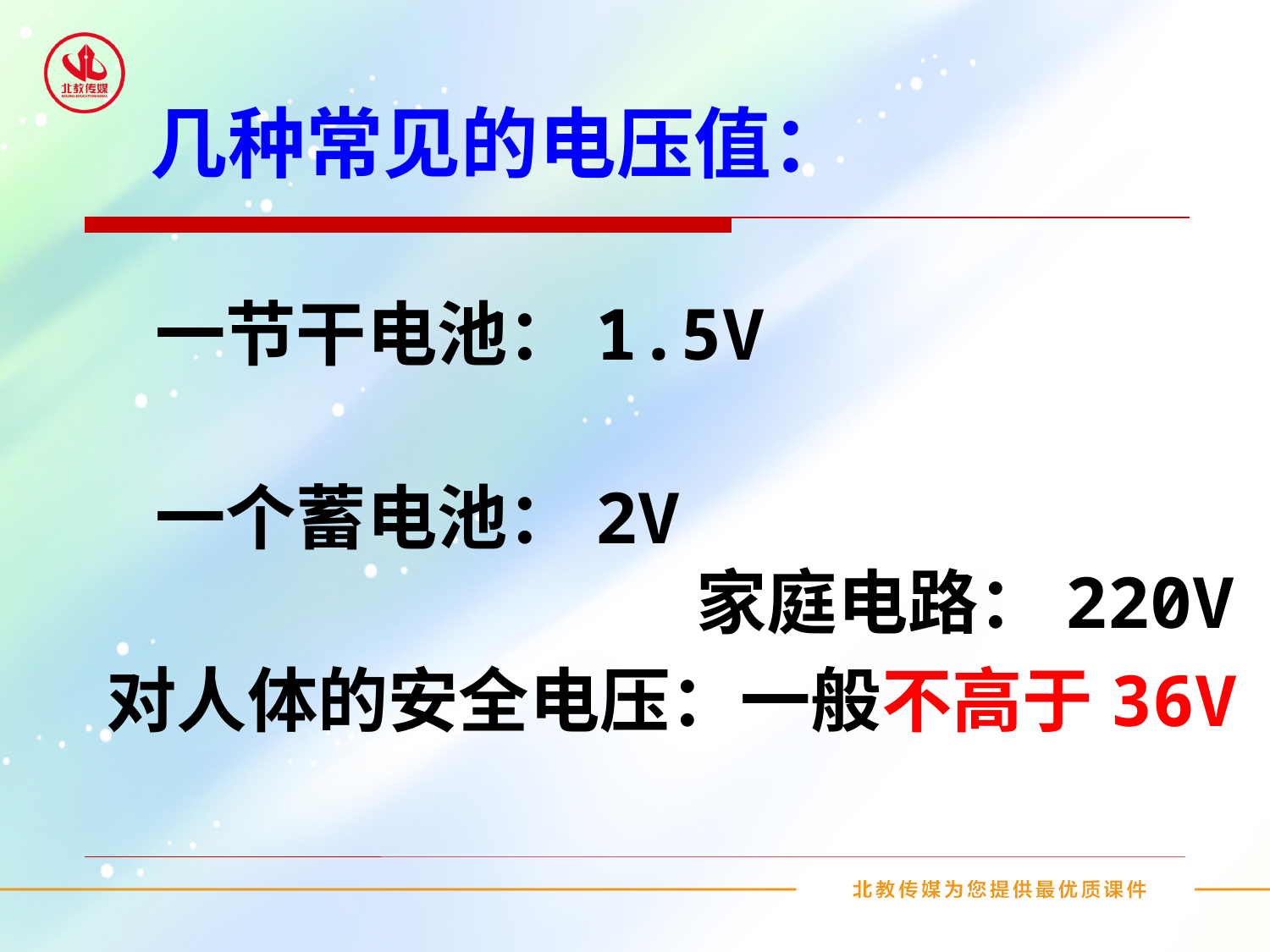

几种常见的电压值：
  一节干电池：1.5V
  一个蓄电池：2V                          家庭电路：220V
对人体的安全电压：一般不高于36V